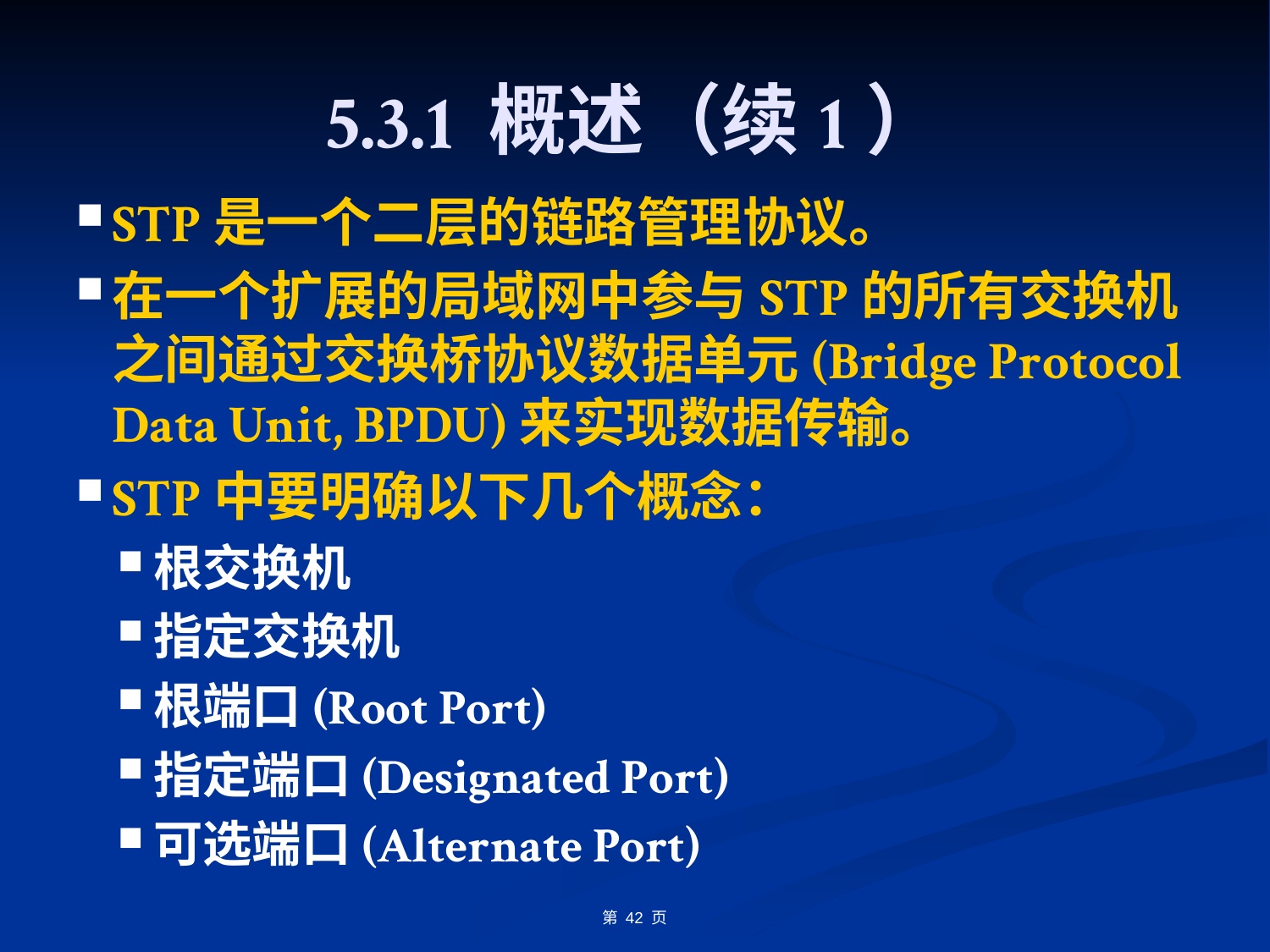

# 5.3.1 概述（续1）
STP是一个二层的链路管理协议。
在一个扩展的局域网中参与STP的所有交换机之间通过交换桥协议数据单元(Bridge Protocol Data Unit, BPDU)来实现数据传输。
STP中要明确以下几个概念：
根交换机
指定交换机
根端口(Root Port)
指定端口(Designated Port)
可选端口(Alternate Port)

第 42 页